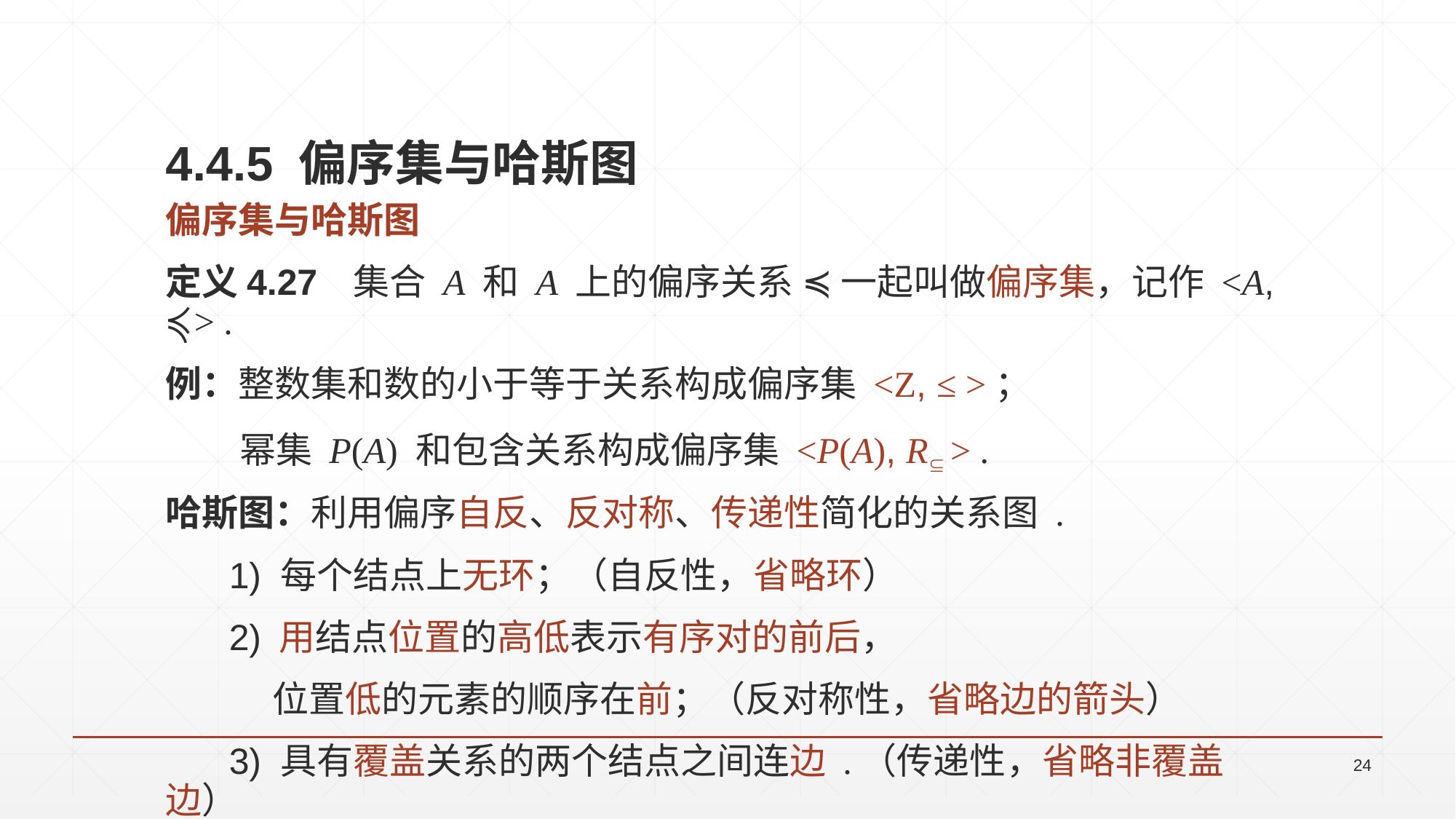

4.4.5 偏序集与哈斯图
偏序集与哈斯图
定义4.27   集合 A 和 A 上的偏序关系 ≼ 一起叫做偏序集，记作 <A, ≼> .
例：整数集和数的小于等于关系构成偏序集 <Z, ≤ >；
        幂集 P(A) 和包含关系构成偏序集 <P(A), R⊆ > .
哈斯图：利用偏序自反、反对称、传递性简化的关系图 .
       1) 每个结点上无环；（自反性，省略环）
       2) 用结点位置的高低表示有序对的前后，
            位置低的元素的顺序在前；（反对称性，省略边的箭头）
       3) 具有覆盖关系的两个结点之间连边 .（传递性，省略非覆盖边）
24